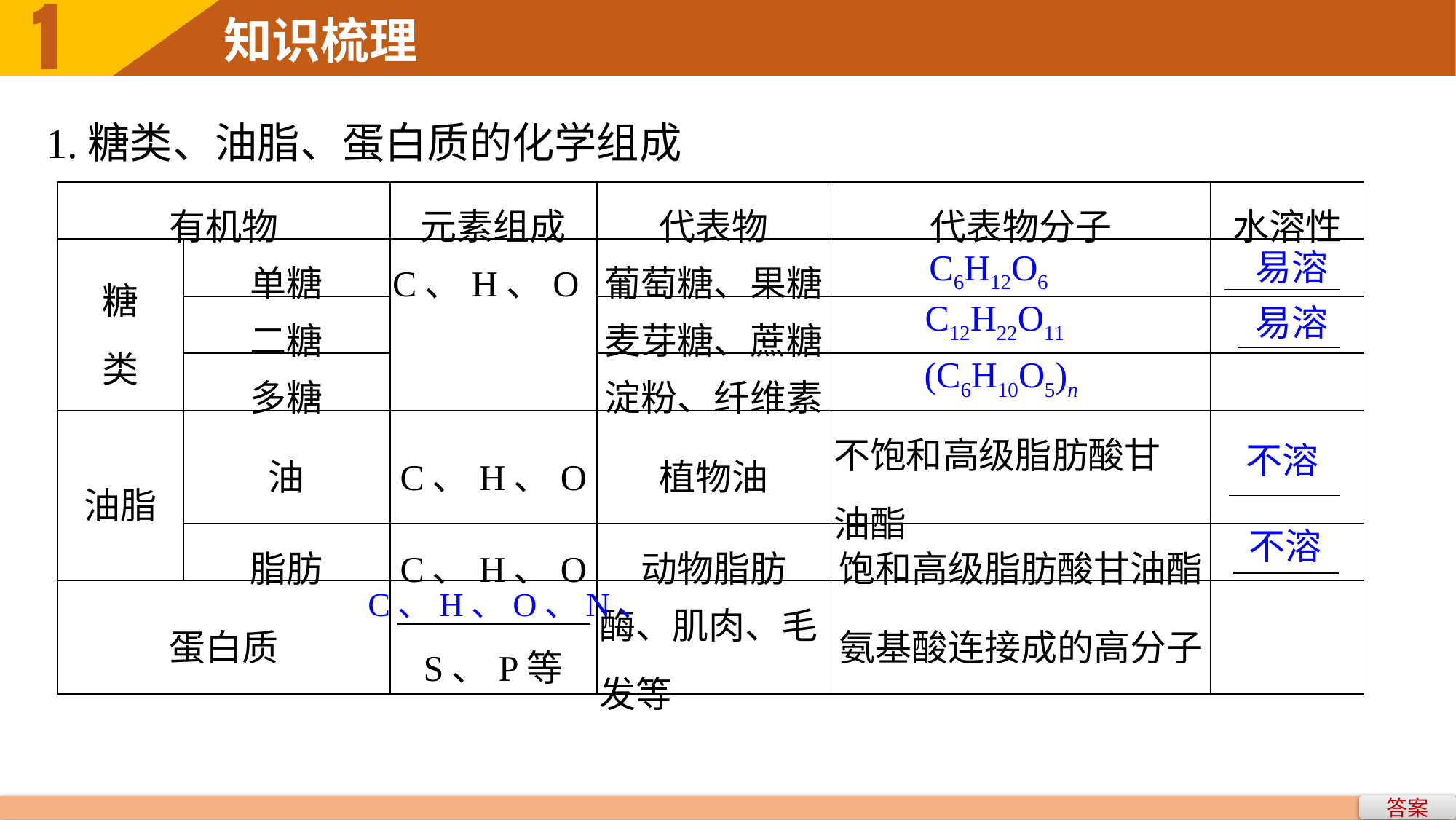

1.糖类、油脂、蛋白质的化学组成
| 有机物 |  | 元素组成 | 代表物 | 代表物分子 | 水溶性 |
| --- | --- | --- | --- | --- | --- |
| 糖 类 | 单糖 | C、H、O | 葡萄糖、果糖 |  |  |
|  | 二糖 |  | 麦芽糖、蔗糖 |  |  |
|  | 多糖 |  | 淀粉、纤维素 |  |  |
| 油脂 | 油 | C、H、O | 植物油 | 不饱和高级脂肪酸甘 油酯 |  |
|  | 脂肪 | C、H、O | 动物脂肪 | 饱和高级脂肪酸甘油酯 |  |
| 蛋白质 |  | S、P等 | 酶、肌肉、毛发等 | 氨基酸连接成的高分子 |  |
C6H12O6
易溶
C12H22O11
易溶
(C6H10O5)n
不溶
不溶
C、H、O、N、
答案